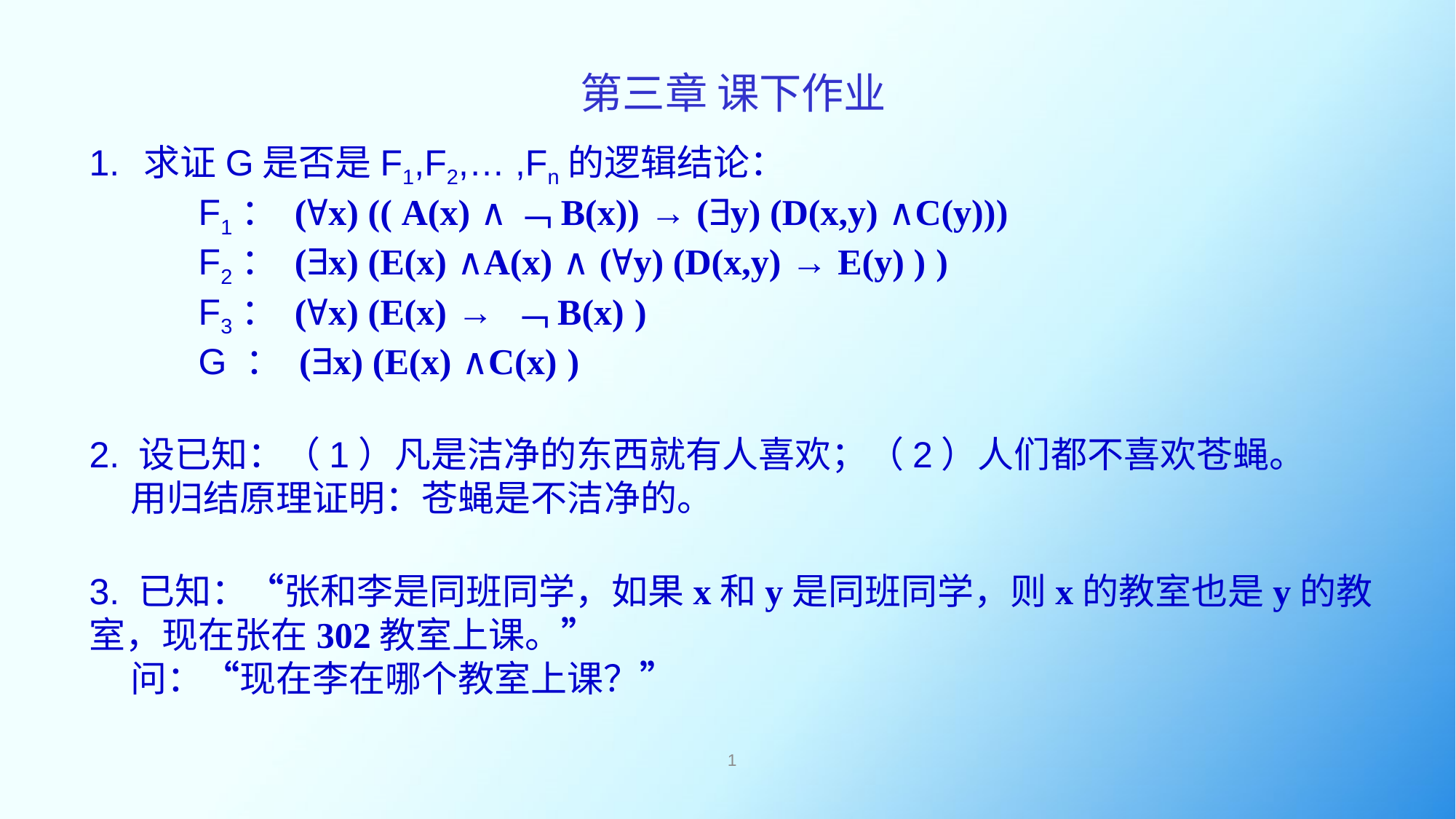

# 第三章 课下作业
求证G是否是F1,F2,… ,Fn的逻辑结论：
	F1： (∀x) (( A(x) ∧﹁B(x)) → (∃y) (D(x,y) ∧C(y)))
	F2： (∃x) (E(x) ∧A(x) ∧ (∀y) (D(x,y) → E(y) ) )
	F3： (∀x) (E(x) → ﹁B(x) )
	G ： (∃x) (E(x) ∧C(x) )

2. 设已知：（1）凡是洁净的东西就有人喜欢；（2）人们都不喜欢苍蝇。
    用归结原理证明：苍蝇是不洁净的。

3. 已知：“张和李是同班同学，如果x和y是同班同学，则x的教室也是y的教室，现在张在302教室上课。”
    问：“现在李在哪个教室上课？”

1